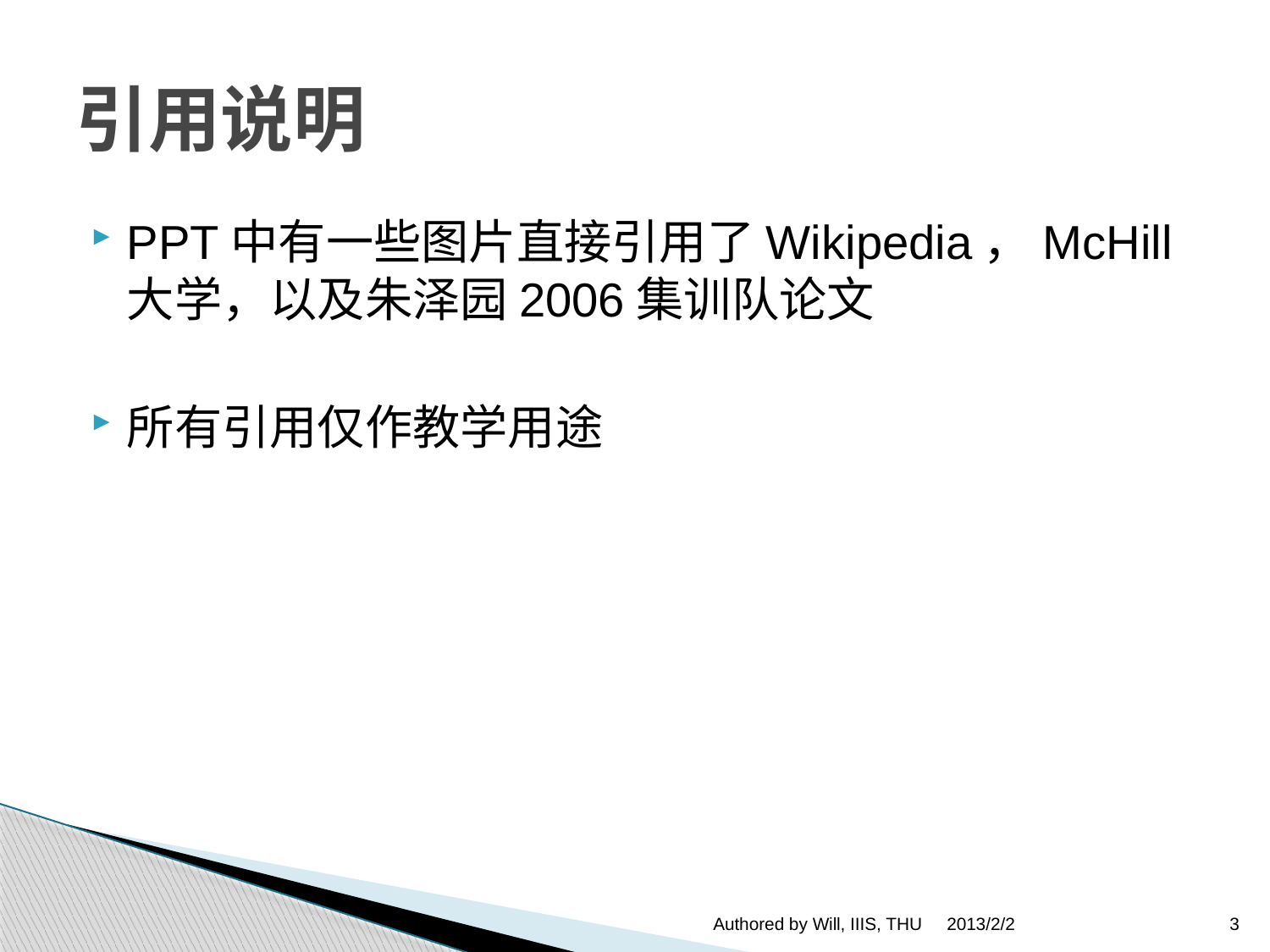

# 引用说明
PPT中有一些图片直接引用了Wikipedia，McHill大学，以及朱泽园2006集训队论文

所有引用仅作教学用途
Authored by Will, IIIS, THU
2013/2/2
3